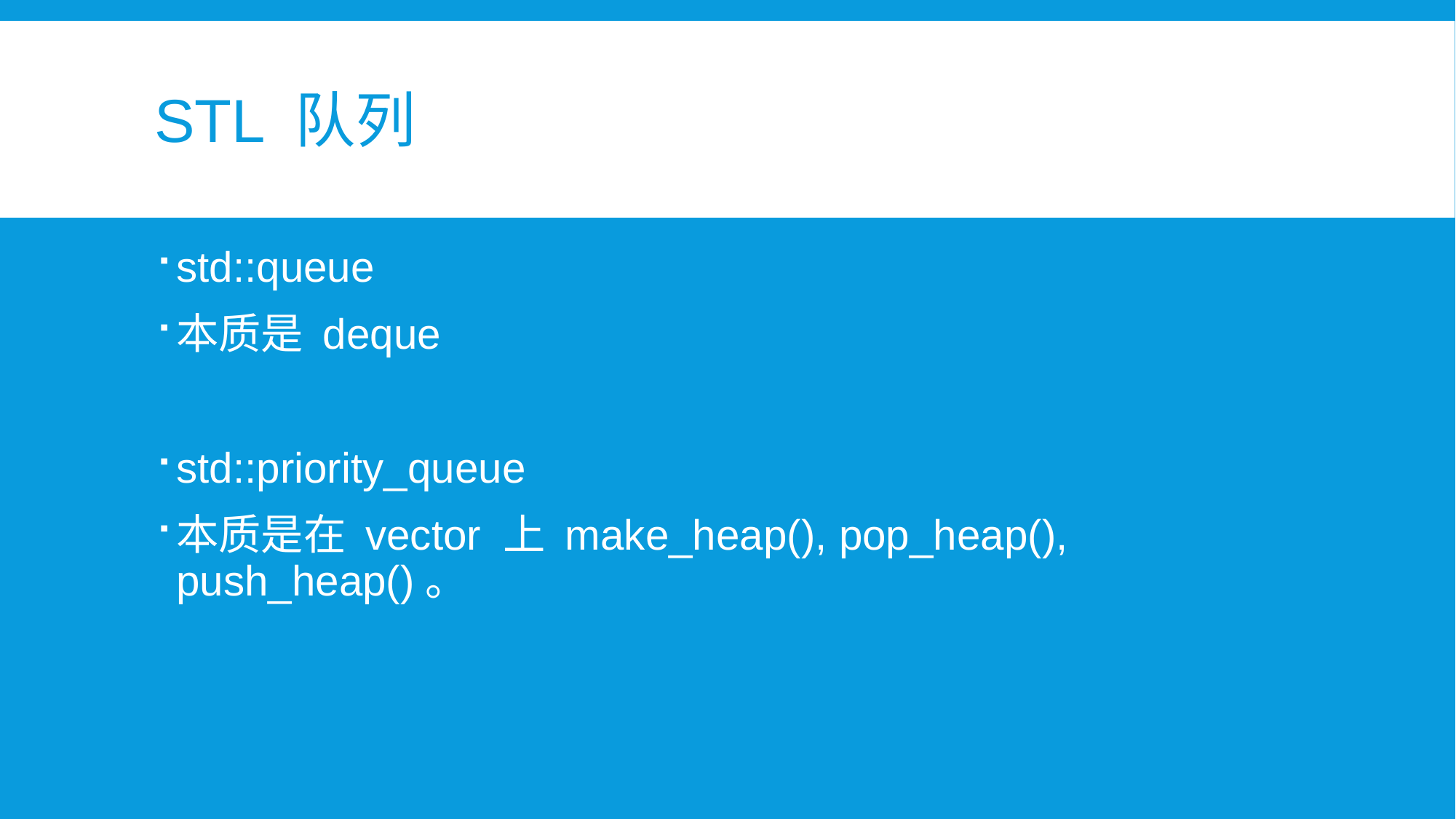

# STL 队列
std::queue
本质是 deque

std::priority_queue
本质是在 vector 上 make_heap(), pop_heap(), push_heap()。